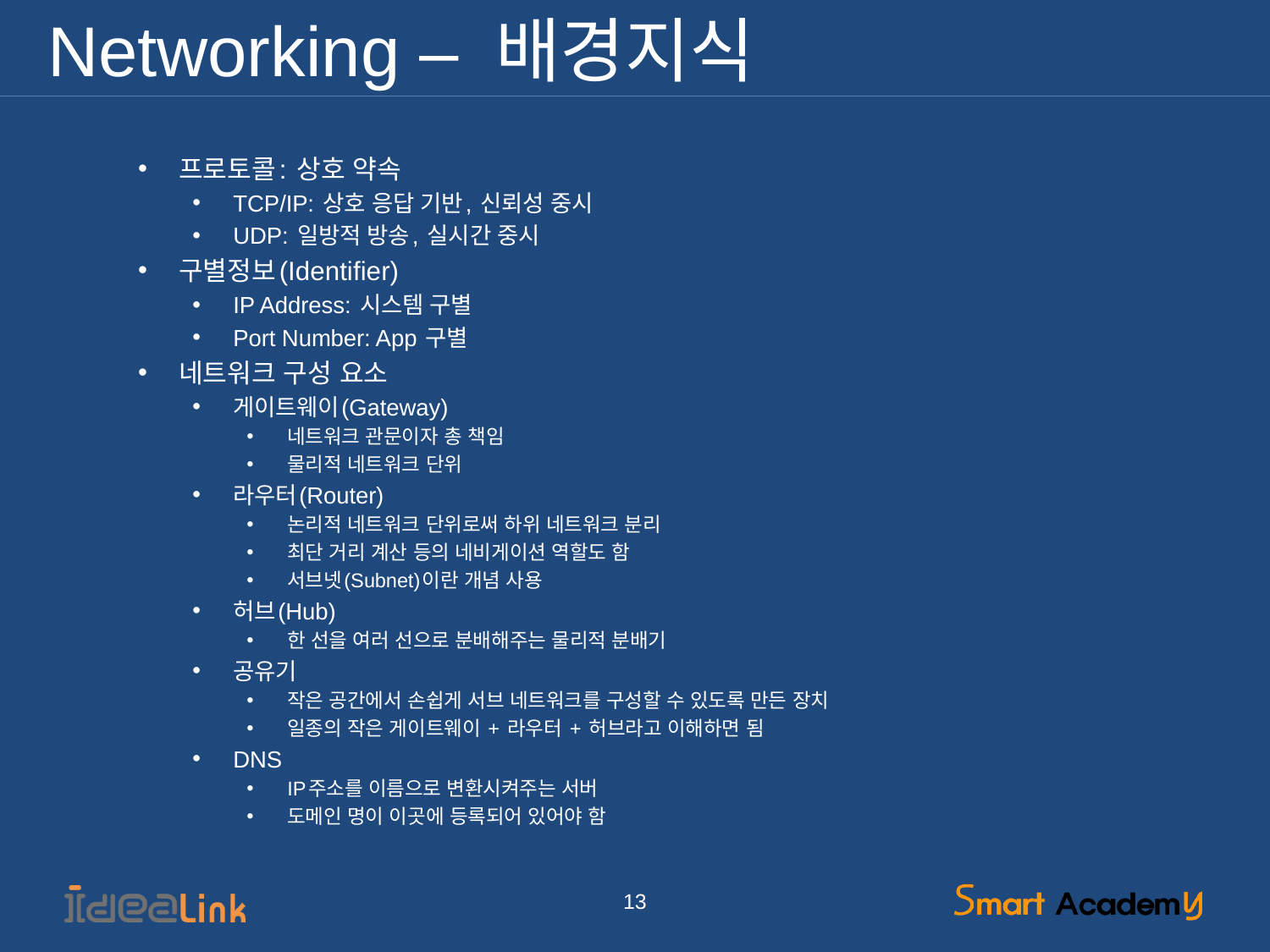

# Networking – 배경지식
프로토콜: 상호 약속
TCP/IP: 상호 응답 기반, 신뢰성 중시
UDP: 일방적 방송, 실시간 중시
구별정보(Identifier)
IP Address: 시스템 구별
Port Number: App 구별
네트워크 구성 요소
게이트웨이(Gateway)
네트워크 관문이자 총 책임
물리적 네트워크 단위
라우터(Router)
논리적 네트워크 단위로써 하위 네트워크 분리
최단 거리 계산 등의 네비게이션 역할도 함
서브넷(Subnet)이란 개념 사용
허브(Hub)
한 선을 여러 선으로 분배해주는 물리적 분배기
공유기
작은 공간에서 손쉽게 서브 네트워크를 구성할 수 있도록 만든 장치
일종의 작은 게이트웨이 + 라우터 + 허브라고 이해하면 됨
DNS
IP주소를 이름으로 변환시켜주는 서버
도메인 명이 이곳에 등록되어 있어야 함
13